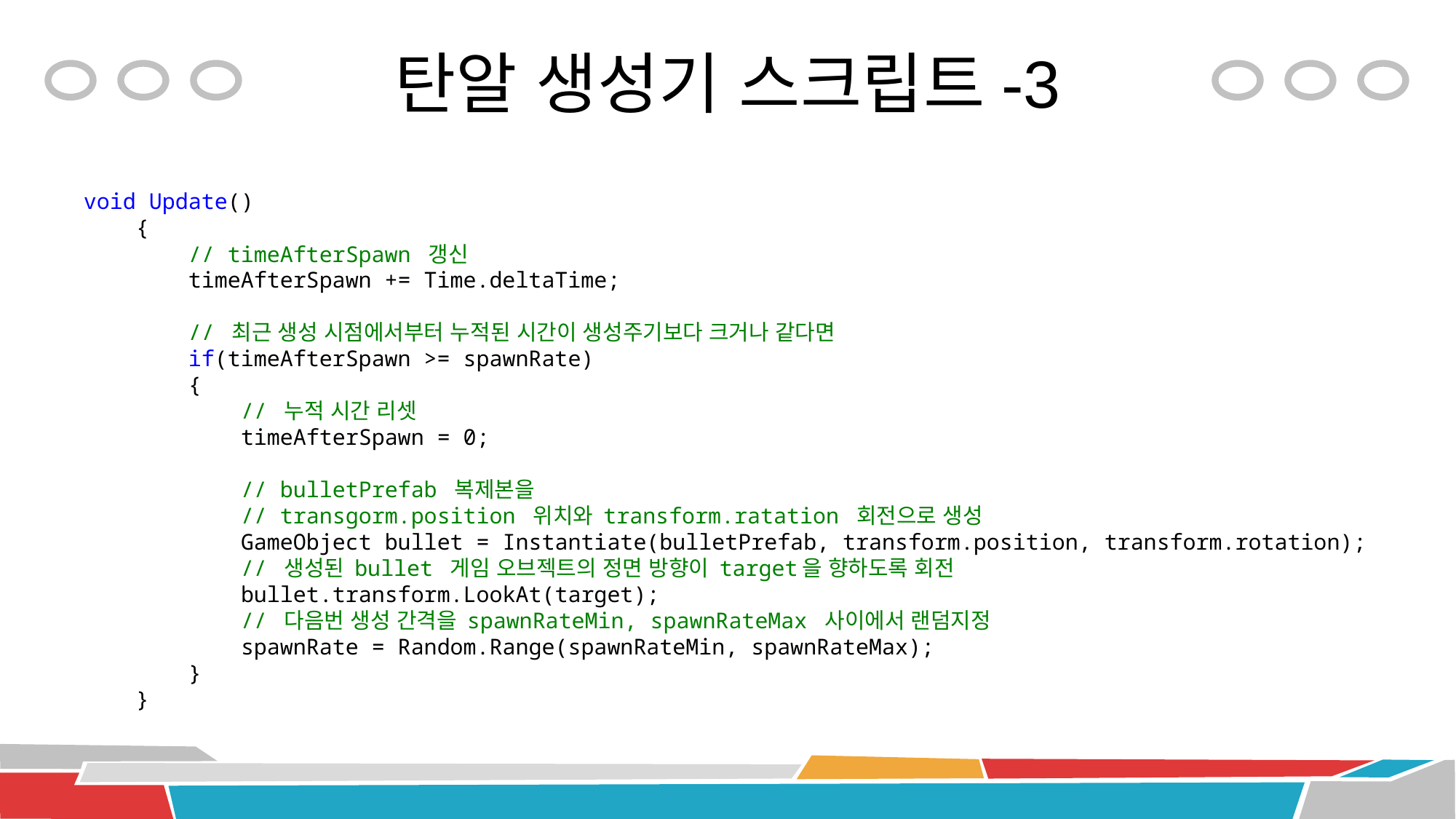

# 탄알 생성기 스크립트-3
void Update()
    {
        // timeAfterSpawn 갱신
        timeAfterSpawn += Time.deltaTime;

        // 최근 생성 시점에서부터 누적된 시간이 생성주기보다 크거나 같다면
        if(timeAfterSpawn >= spawnRate)
        {
            // 누적 시간 리셋
            timeAfterSpawn = 0;

            // bulletPrefab 복제본을
            // transgorm.position 위치와 transform.ratation 회전으로 생성
            GameObject bullet = Instantiate(bulletPrefab, transform.position, transform.rotation);
            // 생성된 bullet 게임 오브젝트의 정면 방향이 target을 향하도록 회전
            bullet.transform.LookAt(target);
            // 다음번 생성 간격을 spawnRateMin, spawnRateMax 사이에서 랜덤지정
            spawnRate = Random.Range(spawnRateMin, spawnRateMax);
        }
    }